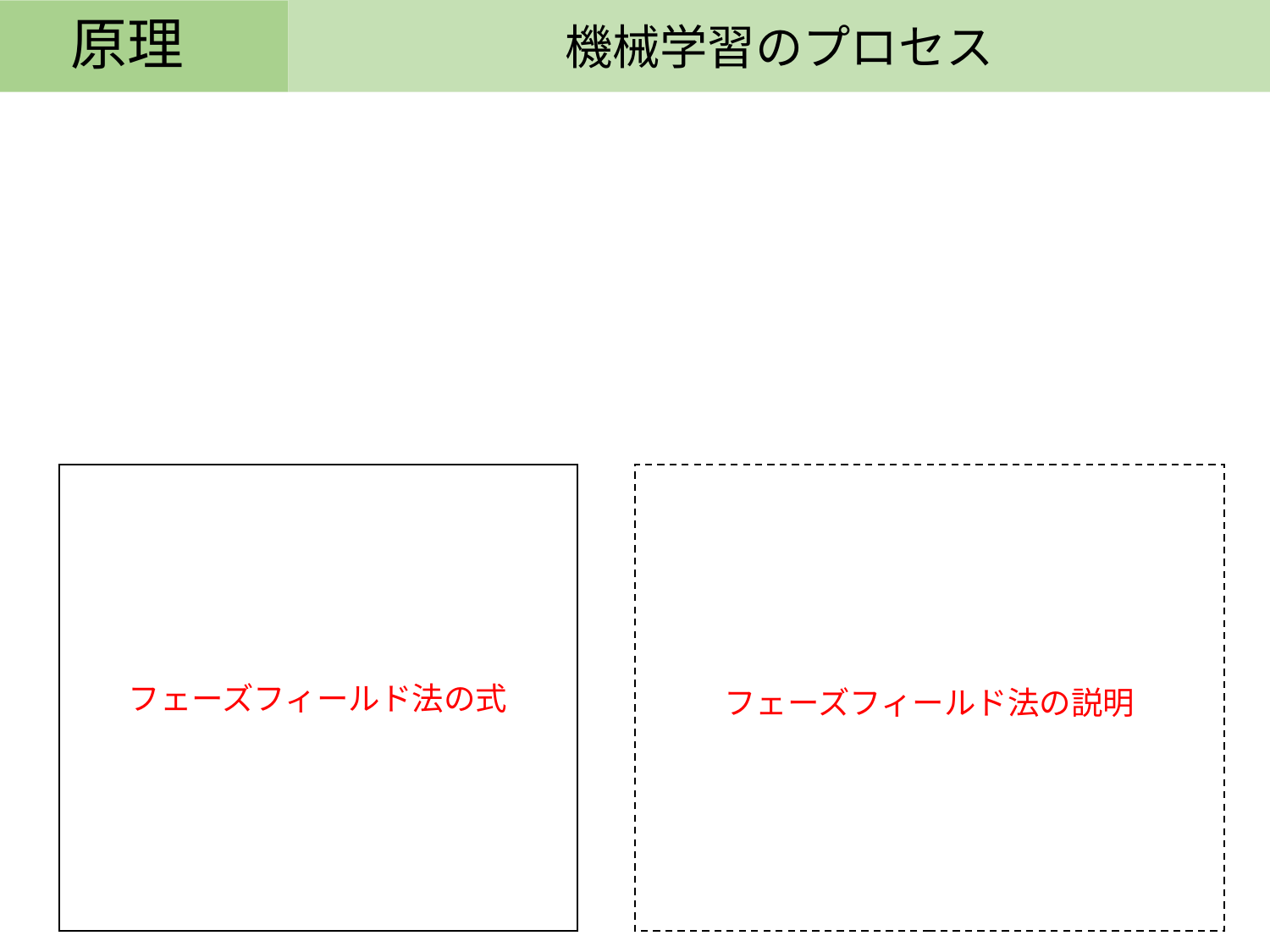

機械学習のプロセス
原理

フェーズフィールド法の式
フェーズフィールド法の説明